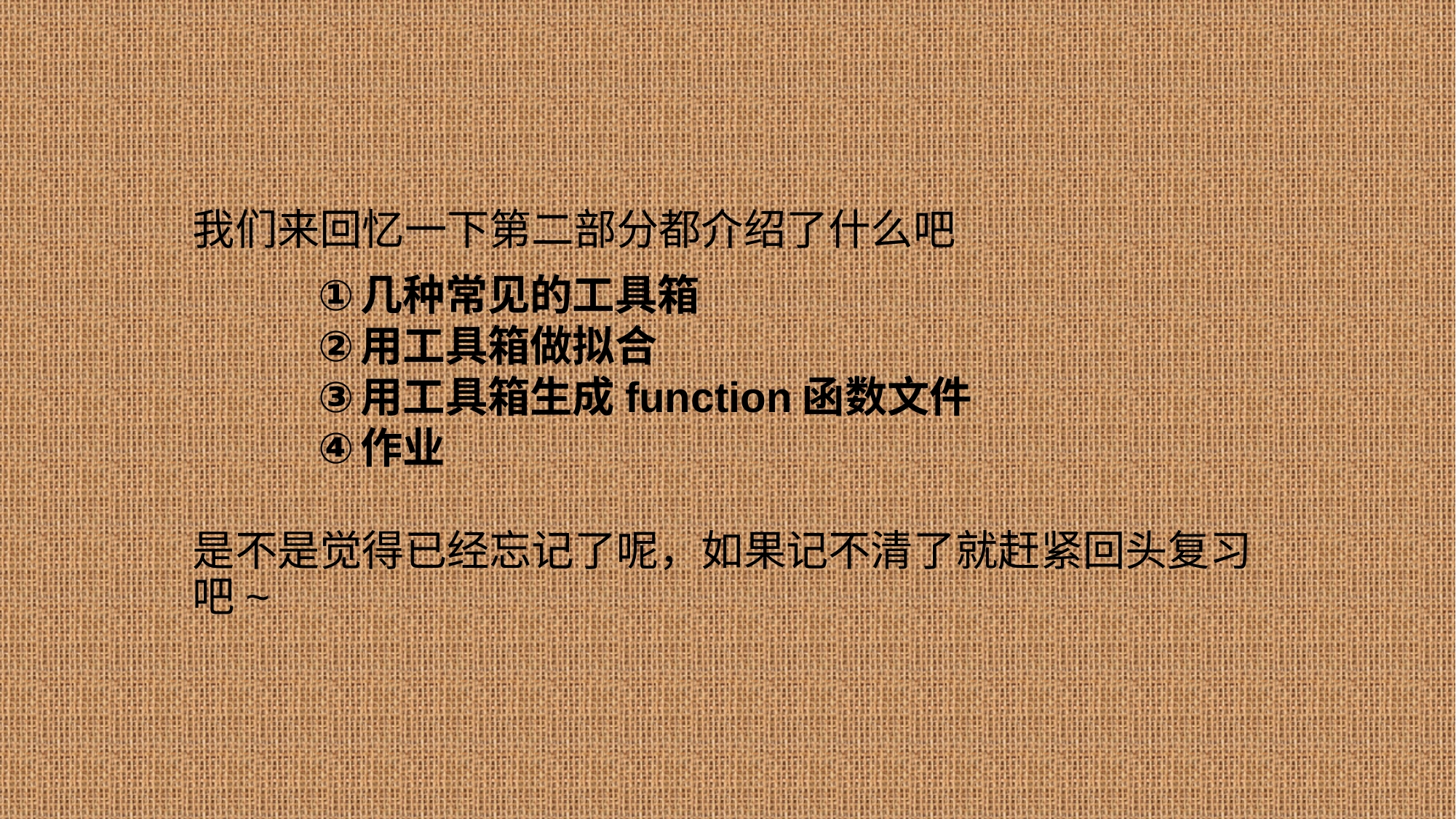

# 我们来回忆一下第二部分都介绍了什么吧 是不是觉得已经忘记了呢，如果记不清了就赶紧回头复习吧~
几种常见的工具箱
用工具箱做拟合
用工具箱生成function函数文件
作业